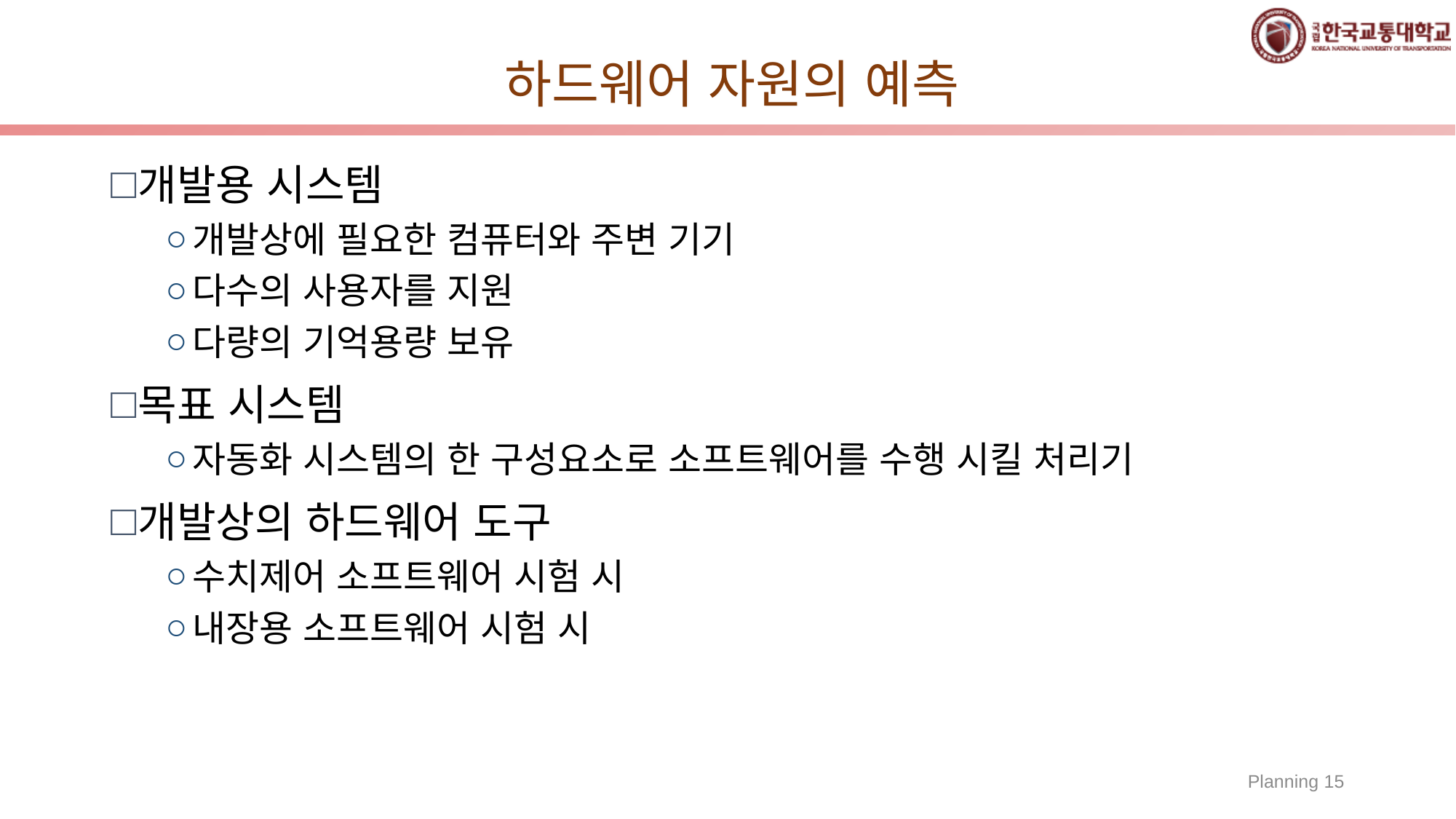

# 하드웨어 자원의 예측
개발용 시스템
개발상에 필요한 컴퓨터와 주변 기기
다수의 사용자를 지원
다량의 기억용량 보유
목표 시스템
자동화 시스템의 한 구성요소로 소프트웨어를 수행 시킬 처리기
개발상의 하드웨어 도구
수치제어 소프트웨어 시험 시
내장용 소프트웨어 시험 시
Planning 15